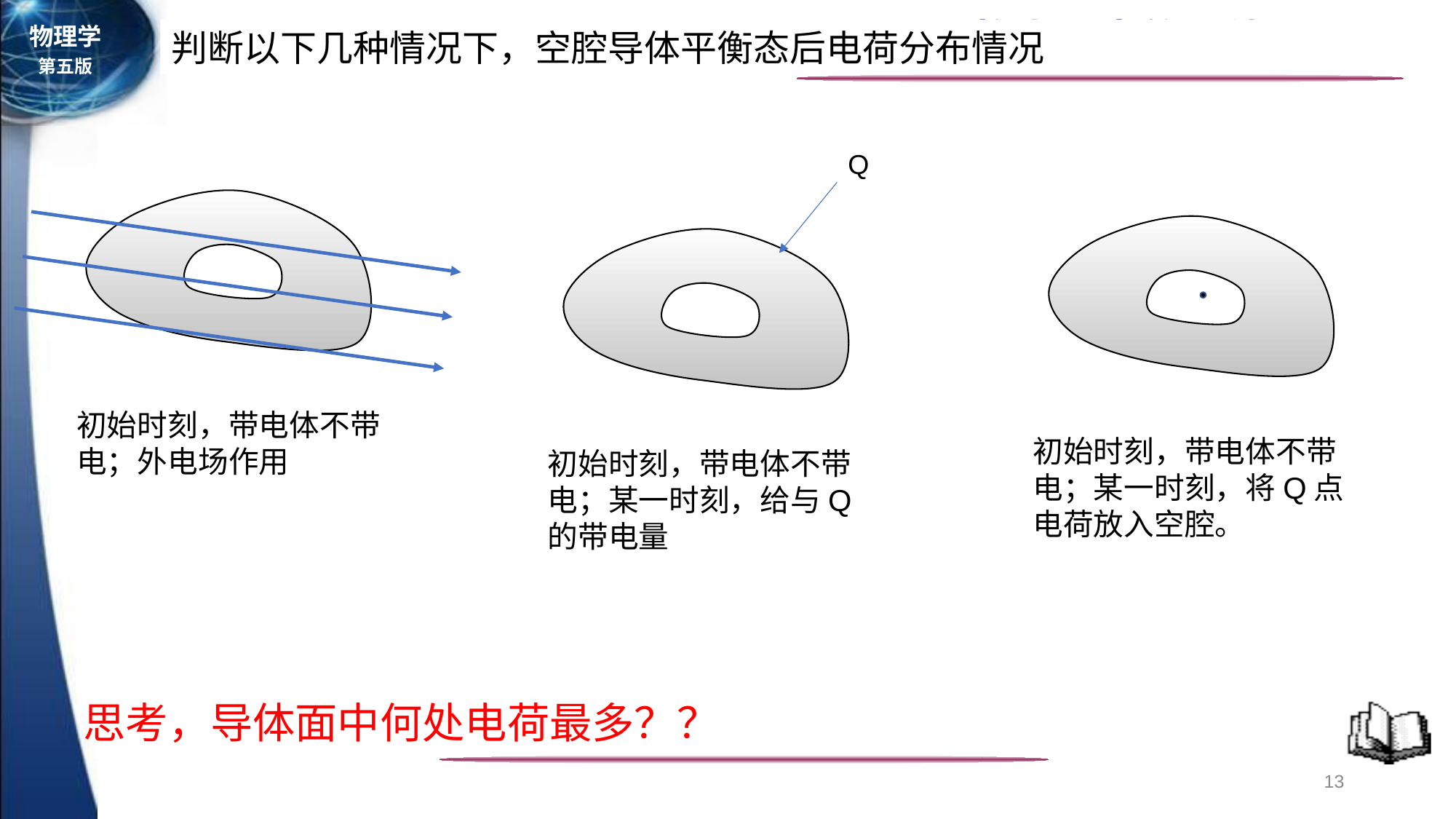

判断以下几种情况下，空腔导体平衡态后电荷分布情况
Q

初始时刻，带电体不带电；外电场作用
初始时刻，带电体不带电；某一时刻，将Q点电荷放入空腔。
初始时刻，带电体不带电；某一时刻，给与Q的带电量
思考，导体面中何处电荷最多？？
13